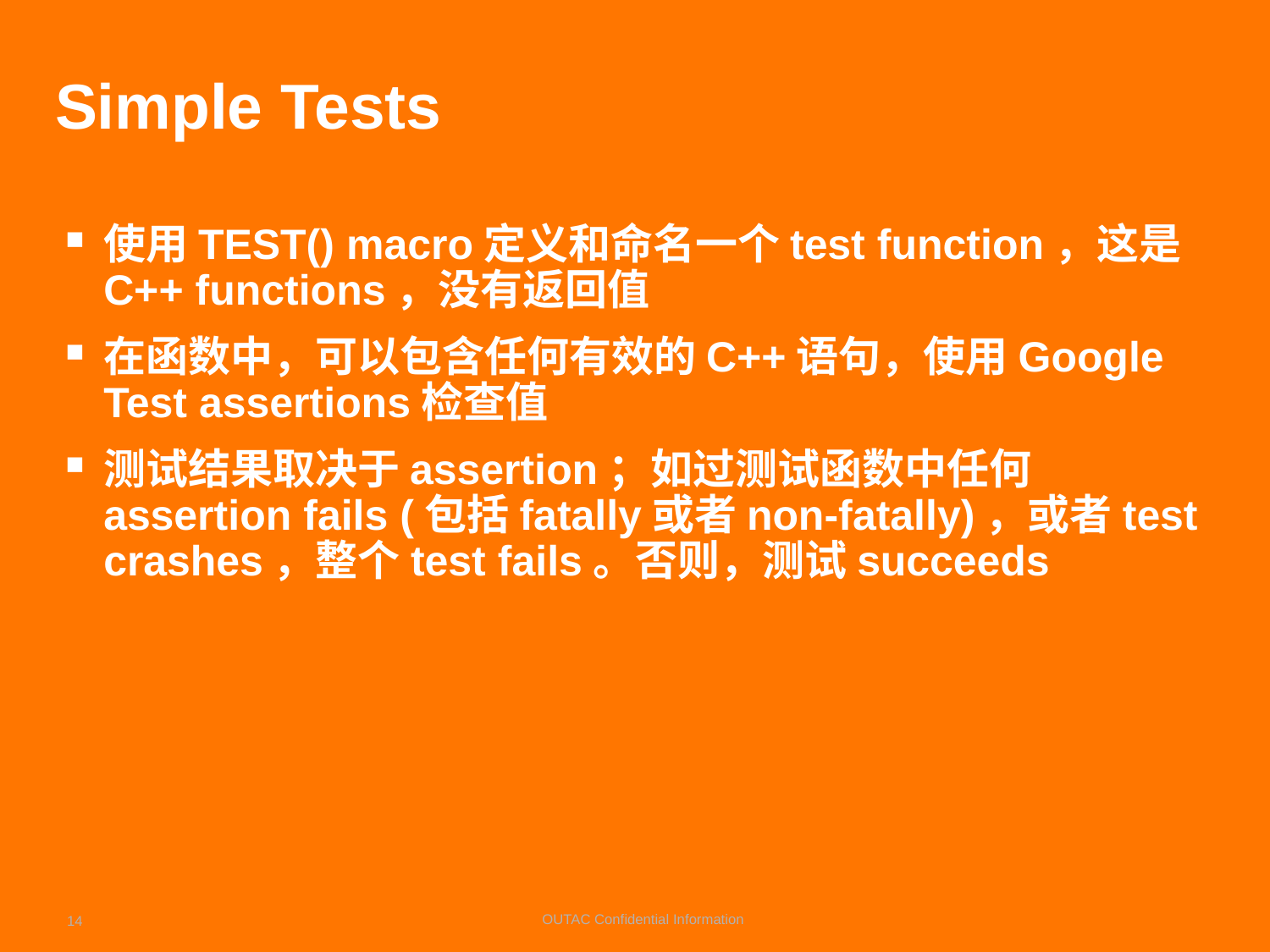

# Simple Tests
使用TEST() macro定义和命名一个test function，这是C++ functions，没有返回值
在函数中，可以包含任何有效的C++语句，使用Google Test assertions检查值
测试结果取决于assertion；如过测试函数中任何assertion fails (包括fatally或者non-fatally)，或者test crashes，整个test fails。否则，测试succeeds
14